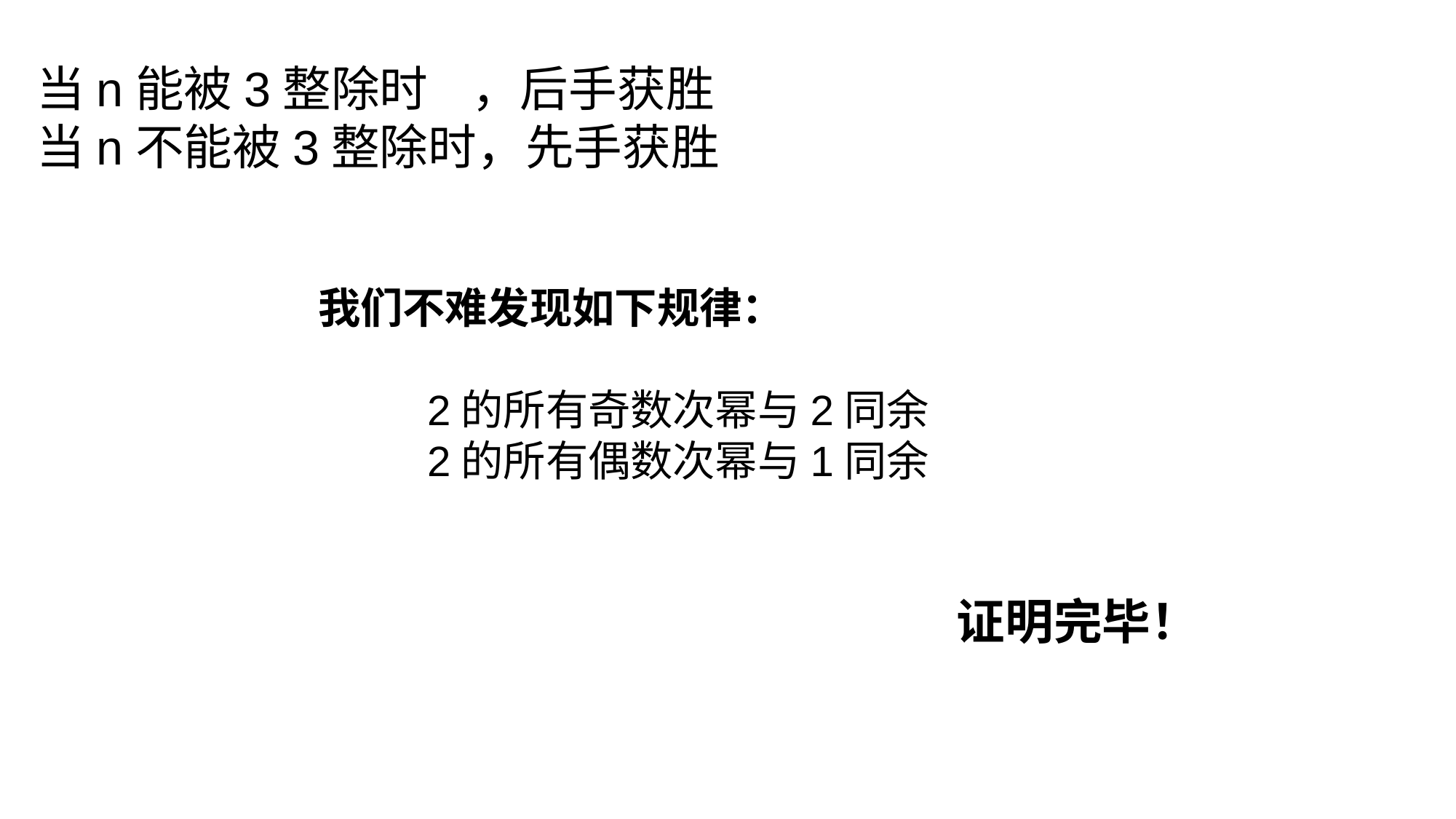

当n能被3整除时    ，后手获胜
当n不能被3整除时，先手获胜
我们不难发现如下规律：

	2的所有奇数次幂与2同余
	2的所有偶数次幂与1同余

证明完毕！